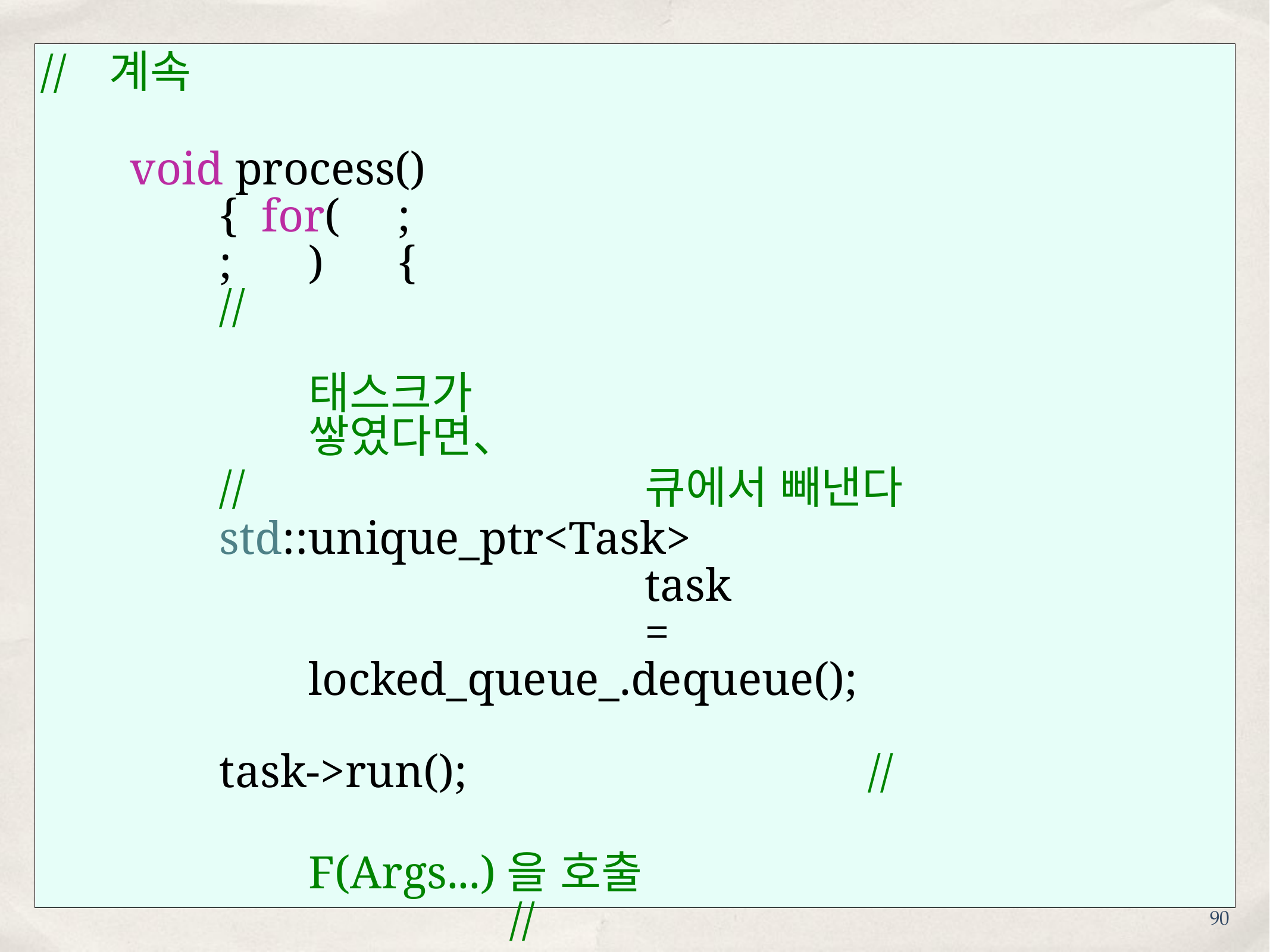

//	계속

void process()	{  for(	;	;	)	{
//	태스크가 쌓였다면、
//	큐에서 빼낸다
std::unique_ptr<Task>	task	=
locked_queue_.dequeue();

task->run();	//	F(Args...)을 호출
//	promise에 값을 설정
}
}

//	각 쓰레드가 process()를 실행한다  std::vector<std::thread>	threads_;
};
90